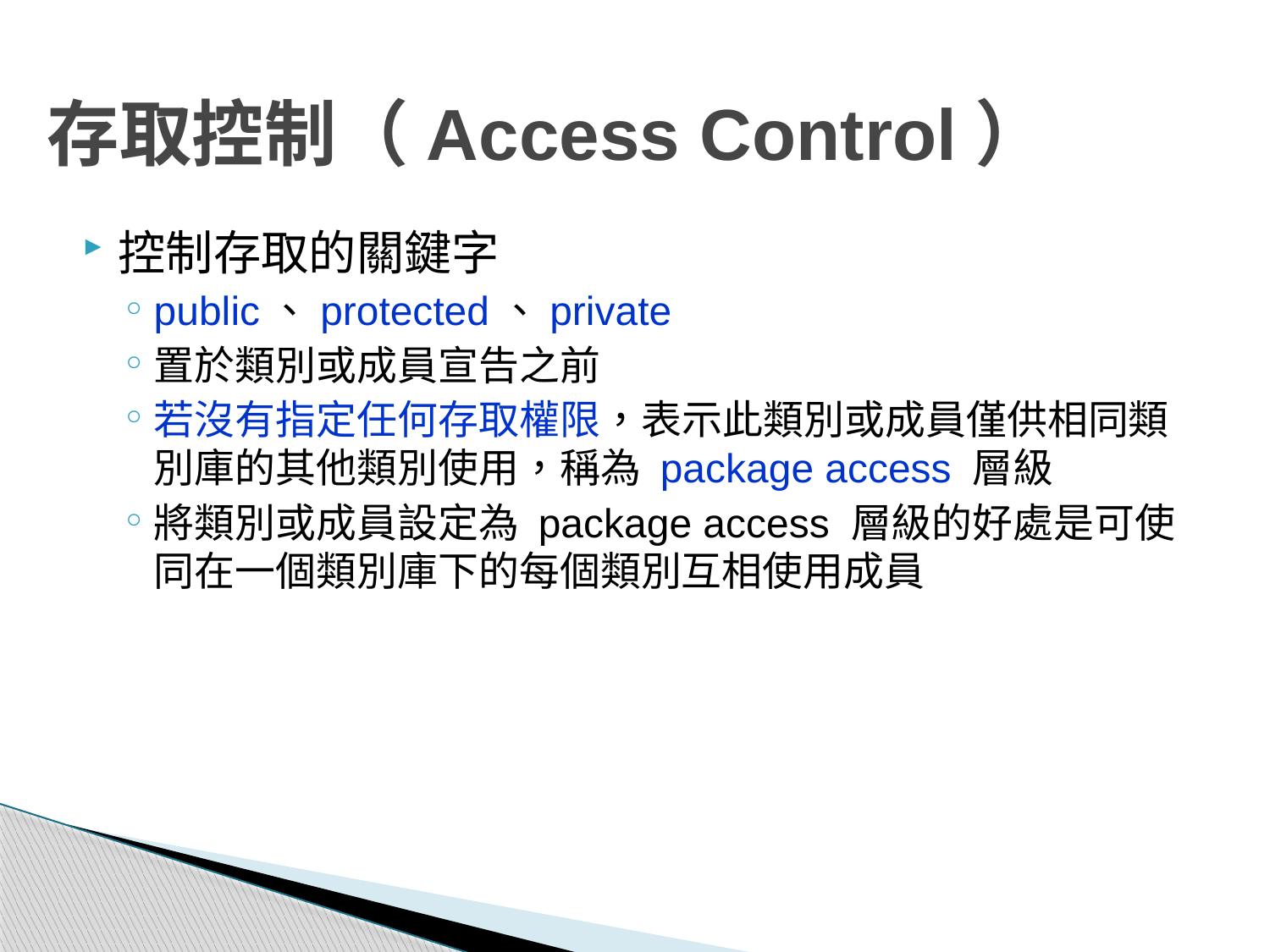

# 存取控制（Access Control）
控制存取的關鍵字
public、protected、private
置於類別或成員宣告之前
若沒有指定任何存取權限，表示此類別或成員僅供相同類別庫的其他類別使用，稱為 package access 層級
將類別或成員設定為 package access 層級的好處是可使同在一個類別庫下的每個類別互相使用成員